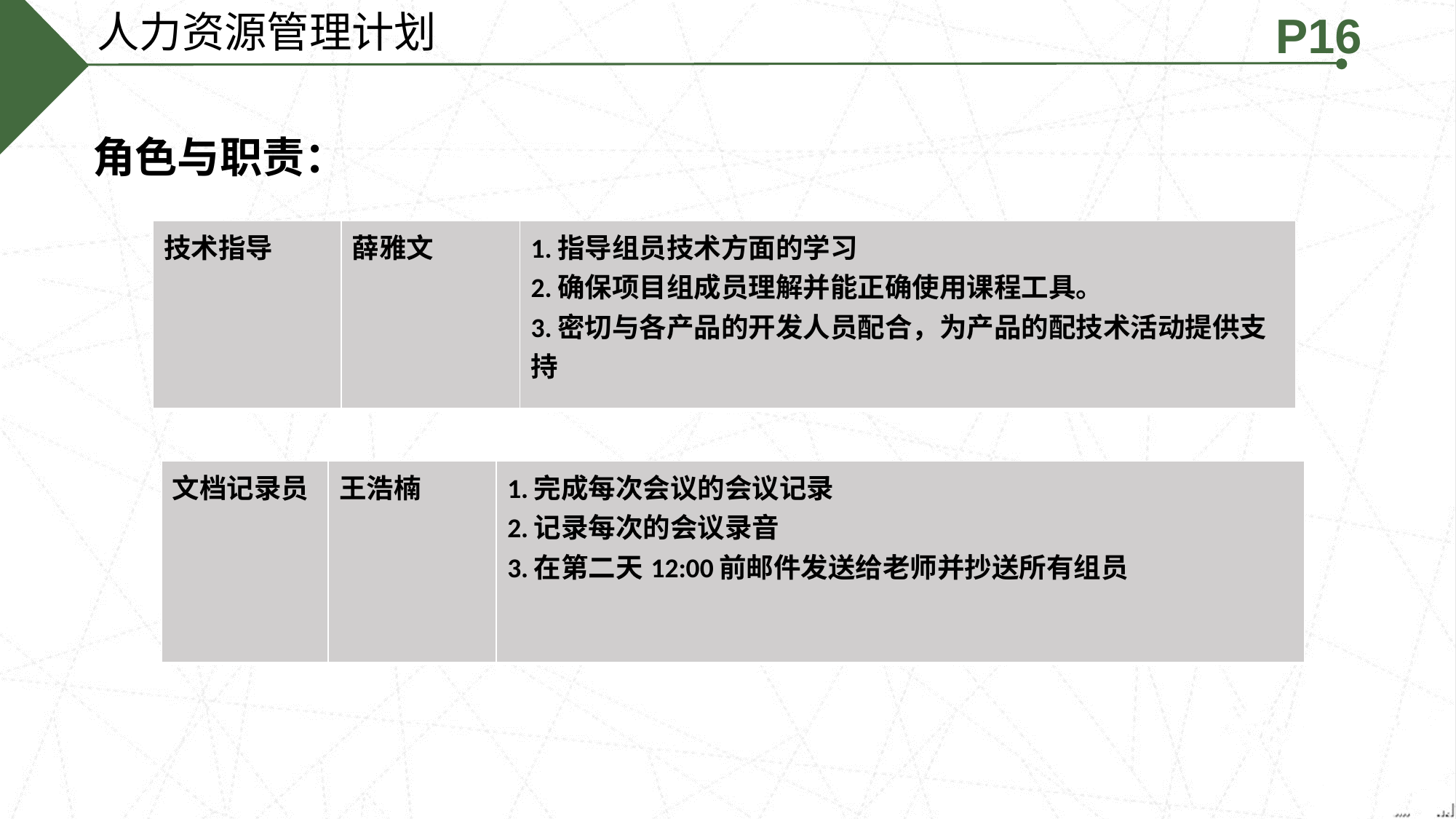

人力资源管理计划
P16

 角色与职责：

| 技术指导 | 薛雅文 | 1.指导组员技术方面的学习 2.确保项目组成员理解并能正确使用课程工具。 3.密切与各产品的开发人员配合，为产品的配技术活动提供支持 |
| --- | --- | --- |
| 文档记录员 | 王浩楠 | 1.完成每次会议的会议记录 2.记录每次的会议录音 3.在第二天12:00前邮件发送给老师并抄送所有组员 |
| --- | --- | --- |